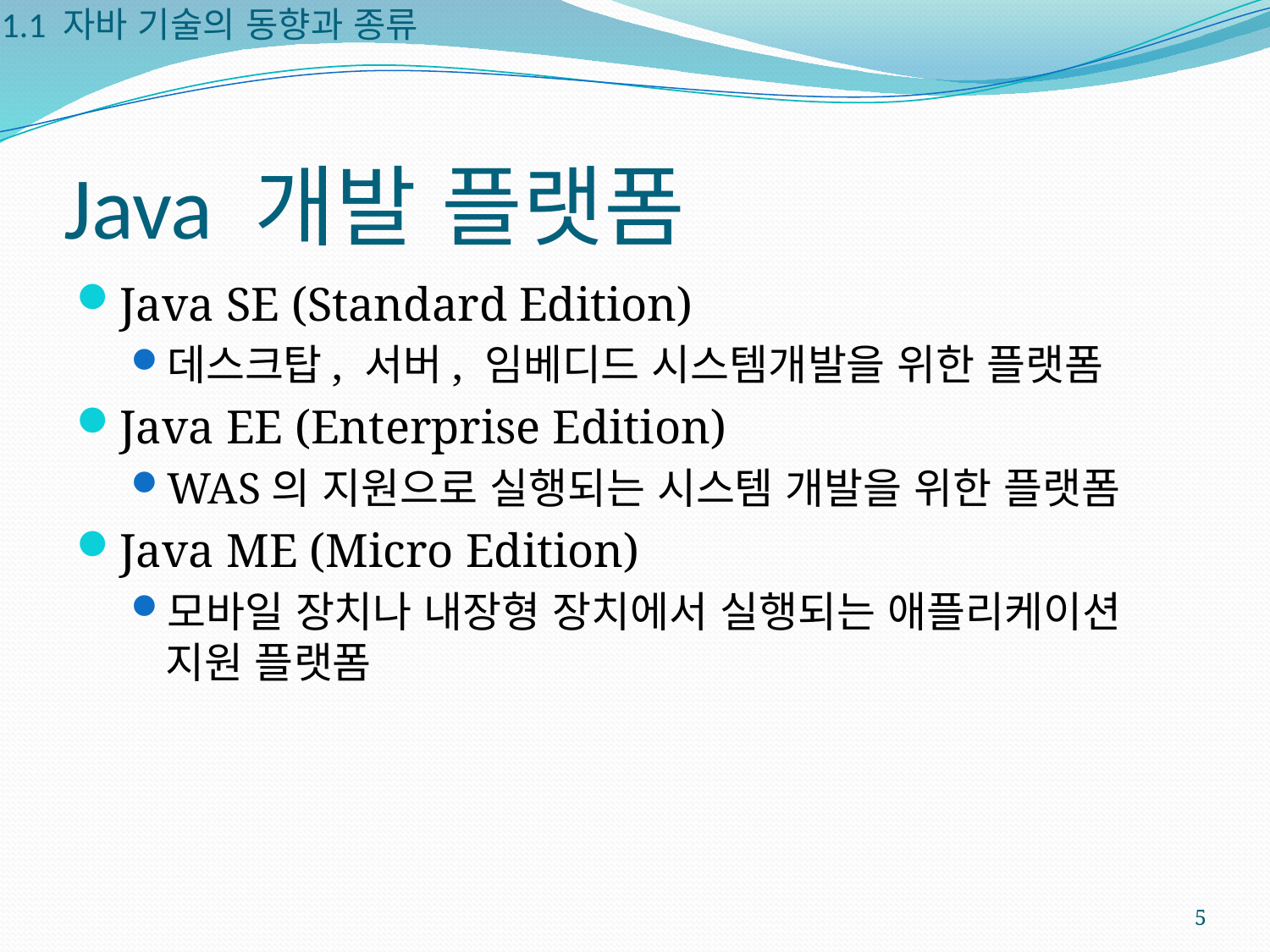

1.1 자바 기술의 동향과 종류
# Java 개발 플랫폼
Java SE (Standard Edition)
데스크탑, 서버, 임베디드 시스템개발을 위한 플랫폼
Java EE (Enterprise Edition)
WAS의 지원으로 실행되는 시스템 개발을 위한 플랫폼
Java ME (Micro Edition)
모바일 장치나 내장형 장치에서 실행되는 애플리케이션 지원 플랫폼
5